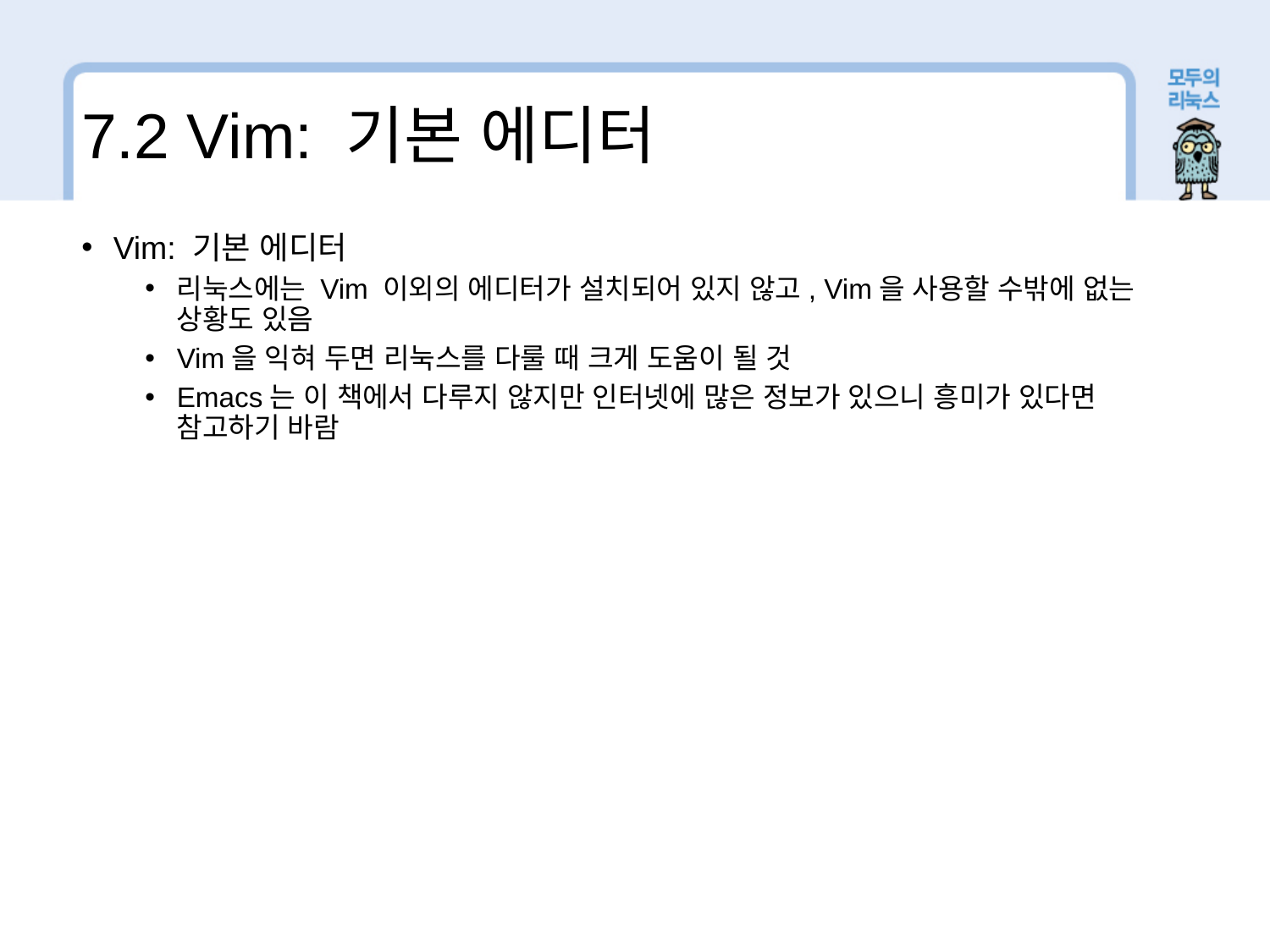

7.2 Vim: 기본 에디터
Vim: 기본 에디터
리눅스에는 Vim 이외의 에디터가 설치되어 있지 않고, Vim을 사용할 수밖에 없는 상황도 있음
Vim을 익혀 두면 리눅스를 다룰 때 크게 도움이 될 것
Emacs는 이 책에서 다루지 않지만 인터넷에 많은 정보가 있으니 흥미가 있다면 참고하기 바람